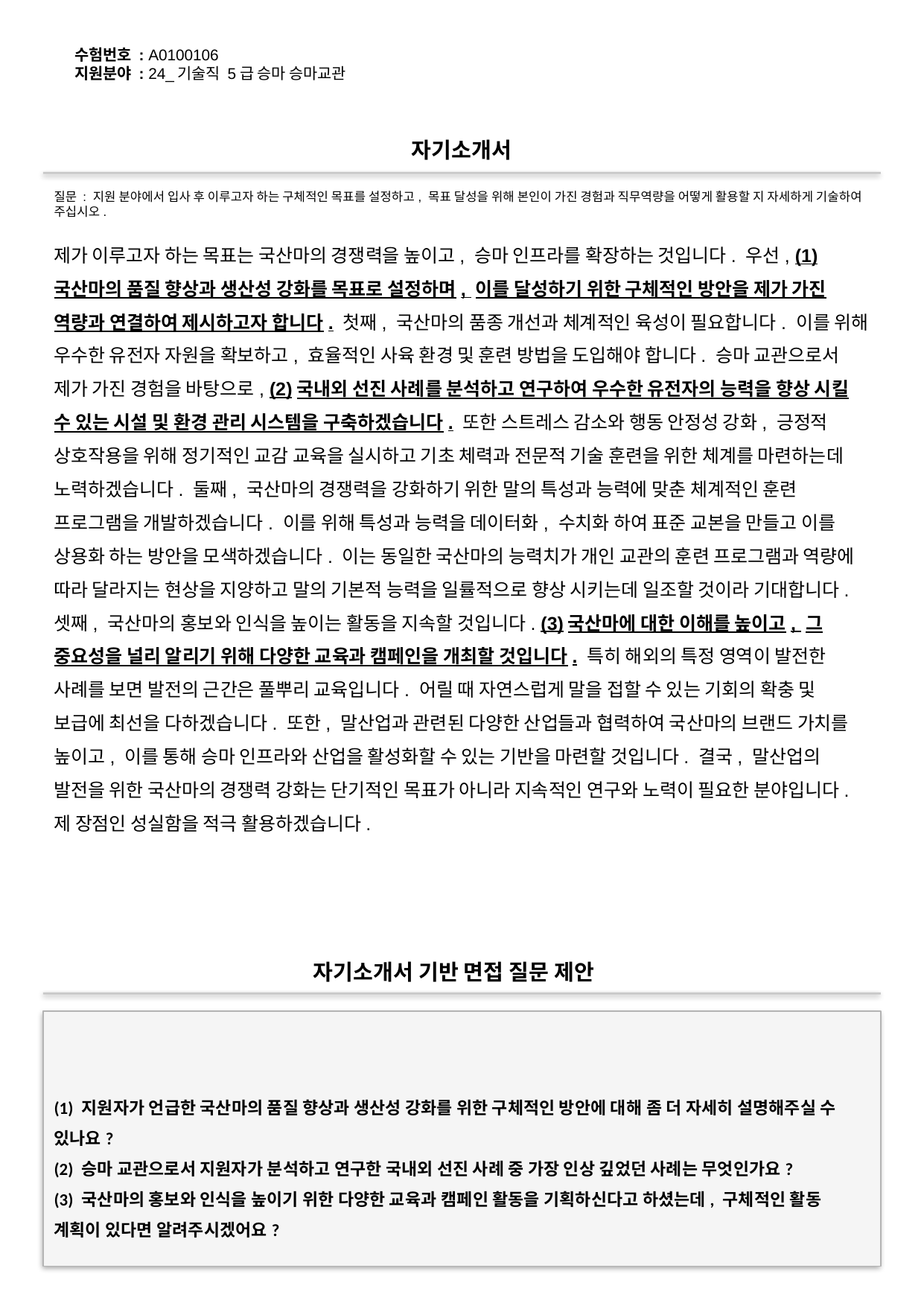

수험번호 : A0100106
지원분야 : 24_기술직 5급 승마 승마교관
#

자기소개서

질문 : 지원 분야에서 입사 후 이루고자 하는 구체적인 목표를 설정하고, 목표 달성을 위해 본인이 가진 경험과 직무역량을 어떻게 활용할 지 자세하게 기술하여 주십시오.

제가 이루고자 하는 목표는 국산마의 경쟁력을 높이고, 승마 인프라를 확장하는 것입니다. 우선, (1)국산마의 품질 향상과 생산성 강화를 목표로 설정하며, 이를 달성하기 위한 구체적인 방안을 제가 가진 역량과 연결하여 제시하고자 합니다. 첫째, 국산마의 품종 개선과 체계적인 육성이 필요합니다. 이를 위해 우수한 유전자 자원을 확보하고, 효율적인 사육 환경 및 훈련 방법을 도입해야 합니다. 승마 교관으로서 제가 가진 경험을 바탕으로, (2)국내외 선진 사례를 분석하고 연구하여 우수한 유전자의 능력을 향상 시킬 수 있는 시설 및 환경 관리 시스템을 구축하겠습니다. 또한 스트레스 감소와 행동 안정성 강화, 긍정적 상호작용을 위해 정기적인 교감 교육을 실시하고 기초 체력과 전문적 기술 훈련을 위한 체계를 마련하는데 노력하겠습니다. 둘째, 국산마의 경쟁력을 강화하기 위한 말의 특성과 능력에 맞춘 체계적인 훈련 프로그램을 개발하겠습니다. 이를 위해 특성과 능력을 데이터화, 수치화 하여 표준 교본을 만들고 이를 상용화 하는 방안을 모색하겠습니다. 이는 동일한 국산마의 능력치가 개인 교관의 훈련 프로그램과 역량에 따라 달라지는 현상을 지양하고 말의 기본적 능력을 일률적으로 향상 시키는데 일조할 것이라 기대합니다. 셋째, 국산마의 홍보와 인식을 높이는 활동을 지속할 것입니다. (3)국산마에 대한 이해를 높이고, 그 중요성을 널리 알리기 위해 다양한 교육과 캠페인을 개최할 것입니다. 특히 해외의 특정 영역이 발전한 사례를 보면 발전의 근간은 풀뿌리 교육입니다. 어릴 때 자연스럽게 말을 접할 수 있는 기회의 확충 및 보급에 최선을 다하겠습니다. 또한, 말산업과 관련된 다양한 산업들과 협력하여 국산마의 브랜드 가치를 높이고, 이를 통해 승마 인프라와 산업을 활성화할 수 있는 기반을 마련할 것입니다. 결국, 말산업의 발전을 위한 국산마의 경쟁력 강화는 단기적인 목표가 아니라 지속적인 연구와 노력이 필요한 분야입니다. 제 장점인 성실함을 적극 활용하겠습니다.

자기소개서 기반 면접 질문 제안

(1) 지원자가 언급한 국산마의 품질 향상과 생산성 강화를 위한 구체적인 방안에 대해 좀 더 자세히 설명해주실 수 있나요?
(2) 승마 교관으로서 지원자가 분석하고 연구한 국내외 선진 사례 중 가장 인상 깊었던 사례는 무엇인가요?
(3) 국산마의 홍보와 인식을 높이기 위한 다양한 교육과 캠페인 활동을 기획하신다고 하셨는데, 구체적인 활동 계획이 있다면 알려주시겠어요?